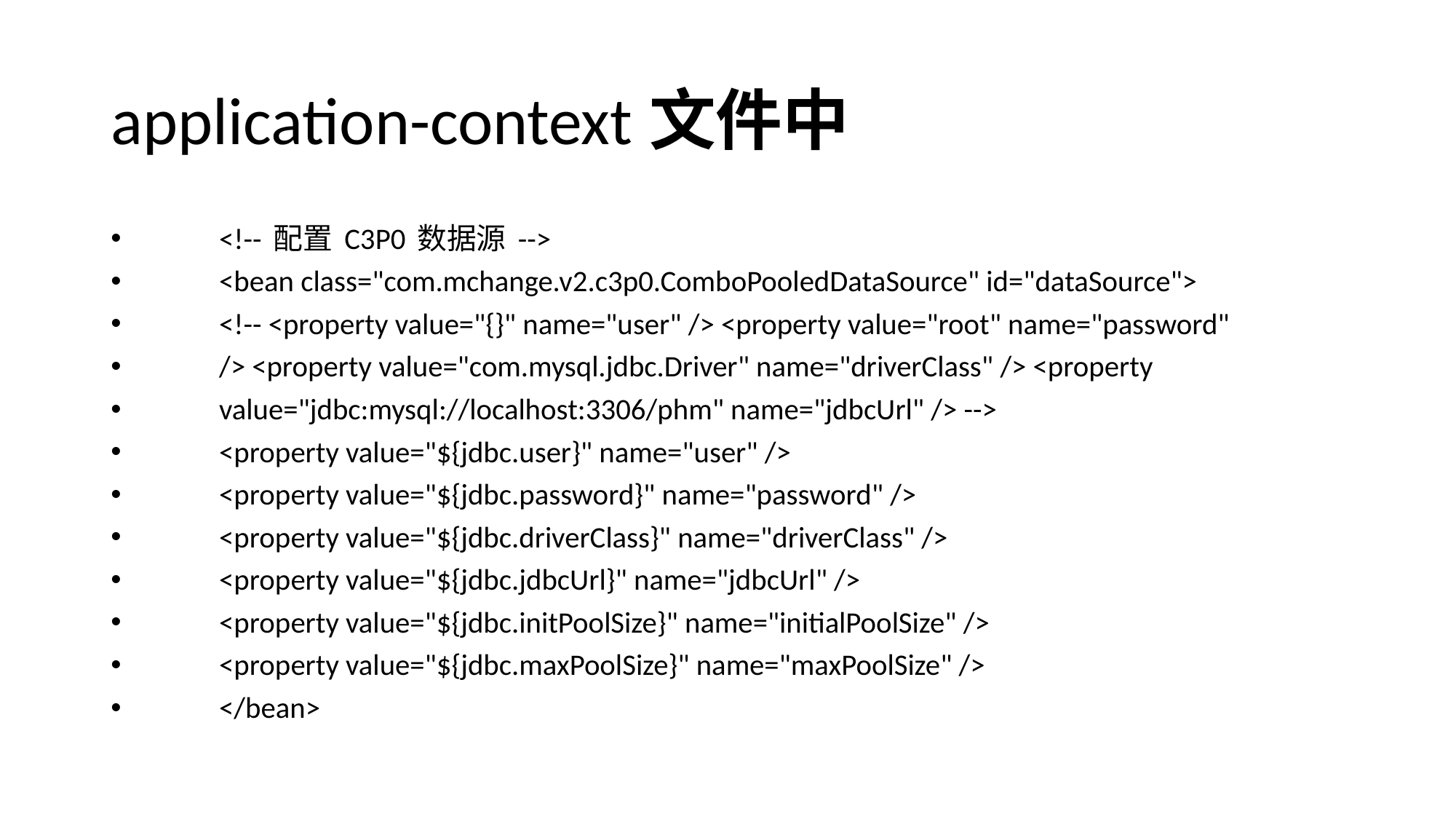

# application-context文件中
	<!-- 配置 C3P0 数据源 -->
	<bean class="com.mchange.v2.c3p0.ComboPooledDataSource" id="dataSource">
		<!-- <property value="{}" name="user" /> <property value="root" name="password"
			/> <property value="com.mysql.jdbc.Driver" name="driverClass" /> <property
			value="jdbc:mysql://localhost:3306/phm" name="jdbcUrl" /> -->
		<property value="${jdbc.user}" name="user" />
		<property value="${jdbc.password}" name="password" />
		<property value="${jdbc.driverClass}" name="driverClass" />
		<property value="${jdbc.jdbcUrl}" name="jdbcUrl" />
		<property value="${jdbc.initPoolSize}" name="initialPoolSize" />
		<property value="${jdbc.maxPoolSize}" name="maxPoolSize" />
	</bean>